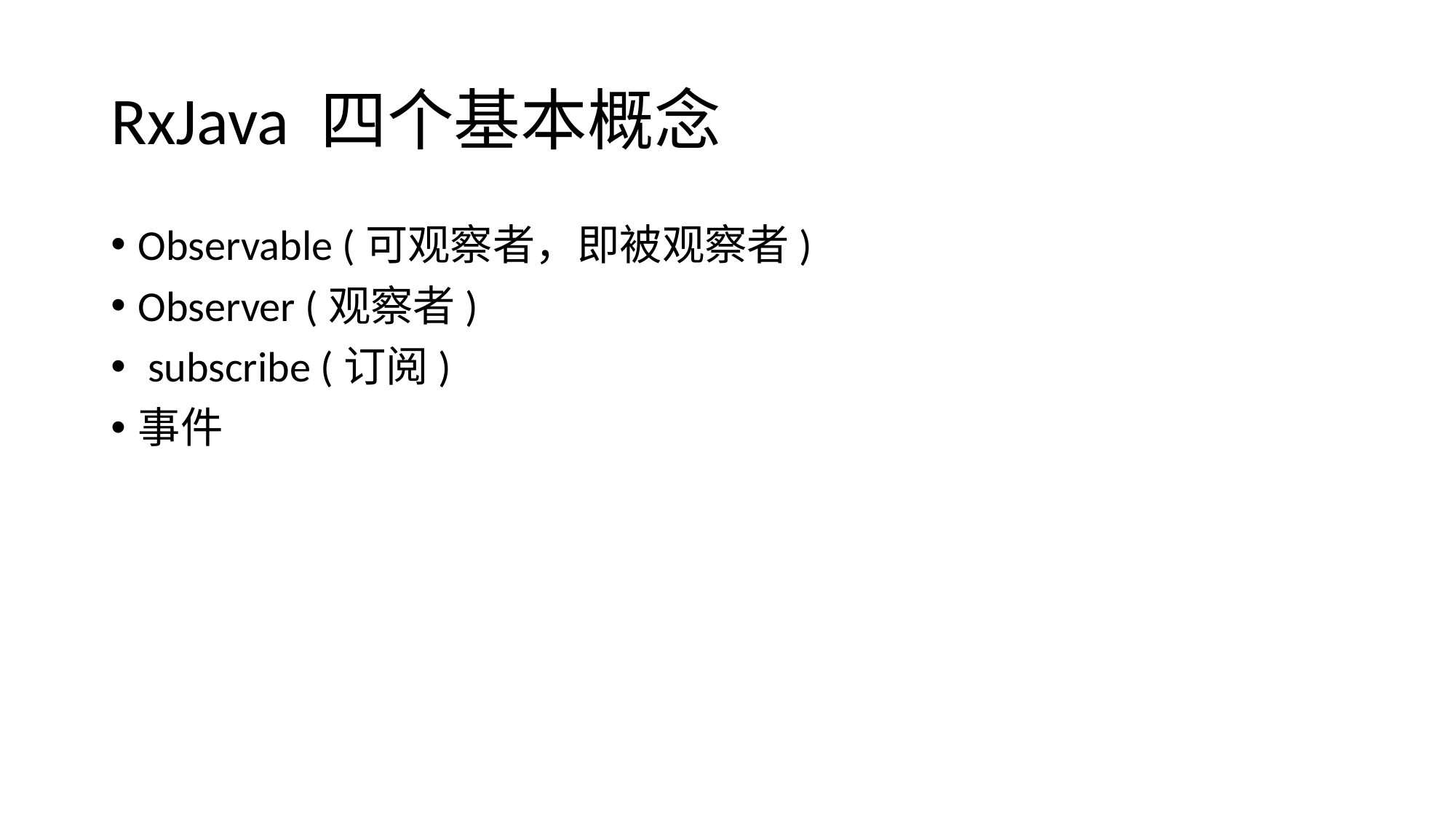

# RxJava 四个基本概念
Observable (可观察者，即被观察者)
Observer (观察者)
 subscribe (订阅)
事件